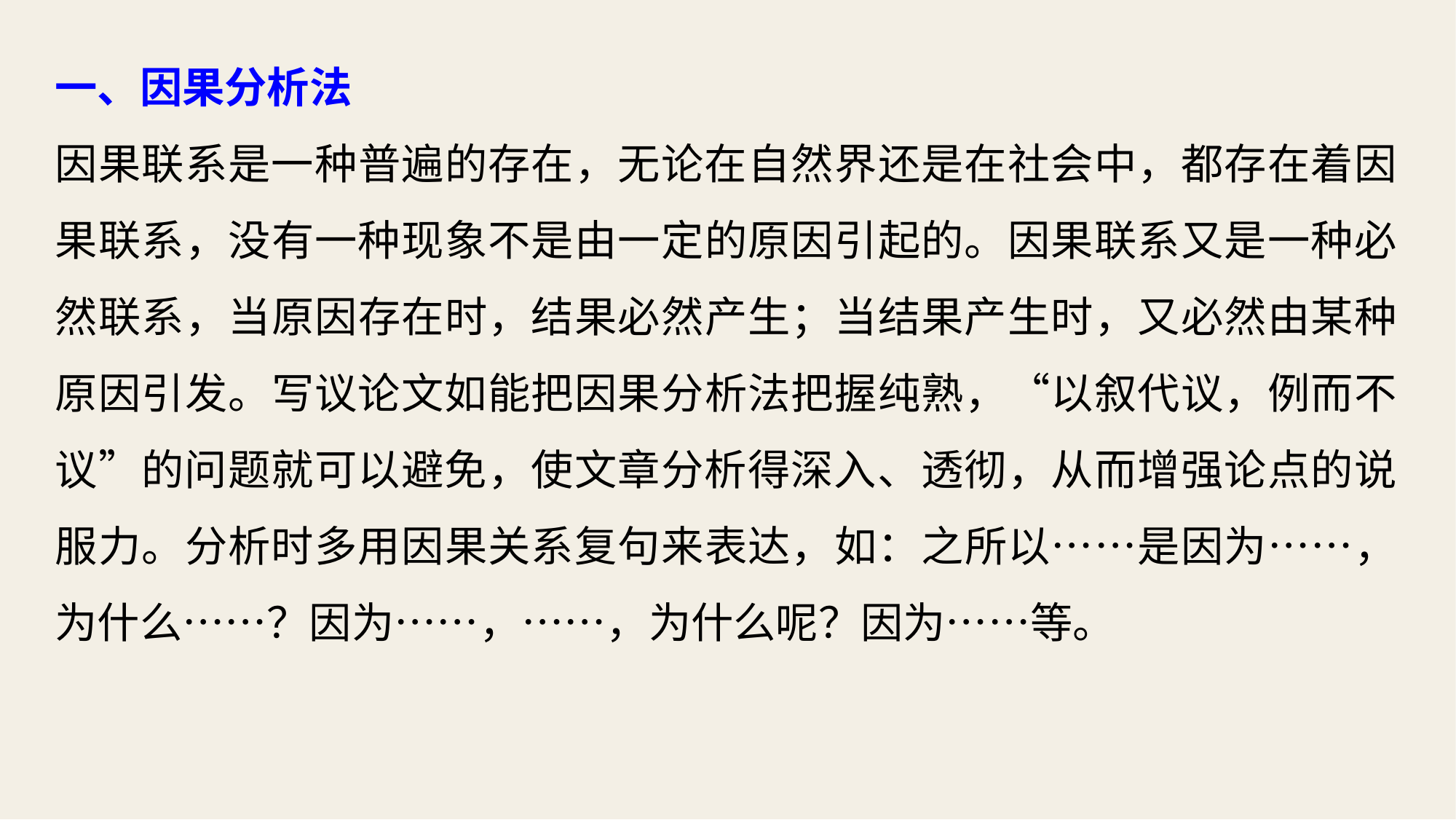

一、因果分析法
因果联系是一种普遍的存在，无论在自然界还是在社会中，都存在着因果联系，没有一种现象不是由一定的原因引起的。因果联系又是一种必然联系，当原因存在时，结果必然产生；当结果产生时，又必然由某种原因引发。写议论文如能把因果分析法把握纯熟，“以叙代议，例而不议”的问题就可以避免，使文章分析得深入、透彻，从而增强论点的说服力。分析时多用因果关系复句来表达，如：之所以……是因为……，为什么……？因为……，……，为什么呢？因为……等。